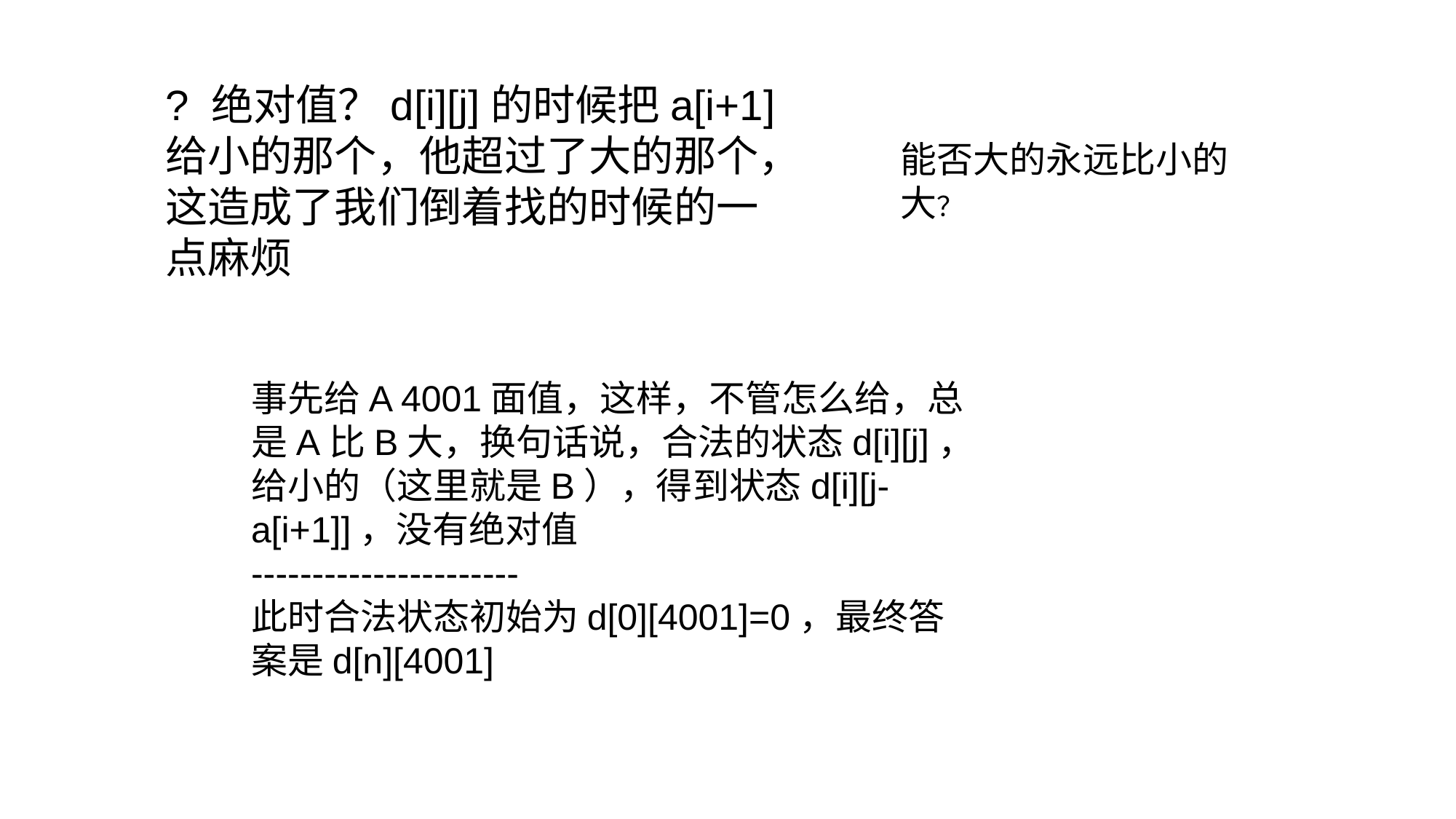

? 绝对值？d[i][j]的时候把a[i+1]给小的那个，他超过了大的那个，这造成了我们倒着找的时候的一点麻烦
能否大的永远比小的大？
事先给A 4001面值，这样，不管怎么给，总是A比B大，换句话说，合法的状态d[i][j]，给小的（这里就是B），得到状态d[i][j-a[i+1]]，没有绝对值
----------------------
此时合法状态初始为d[0][4001]=0，最终答案是d[n][4001]